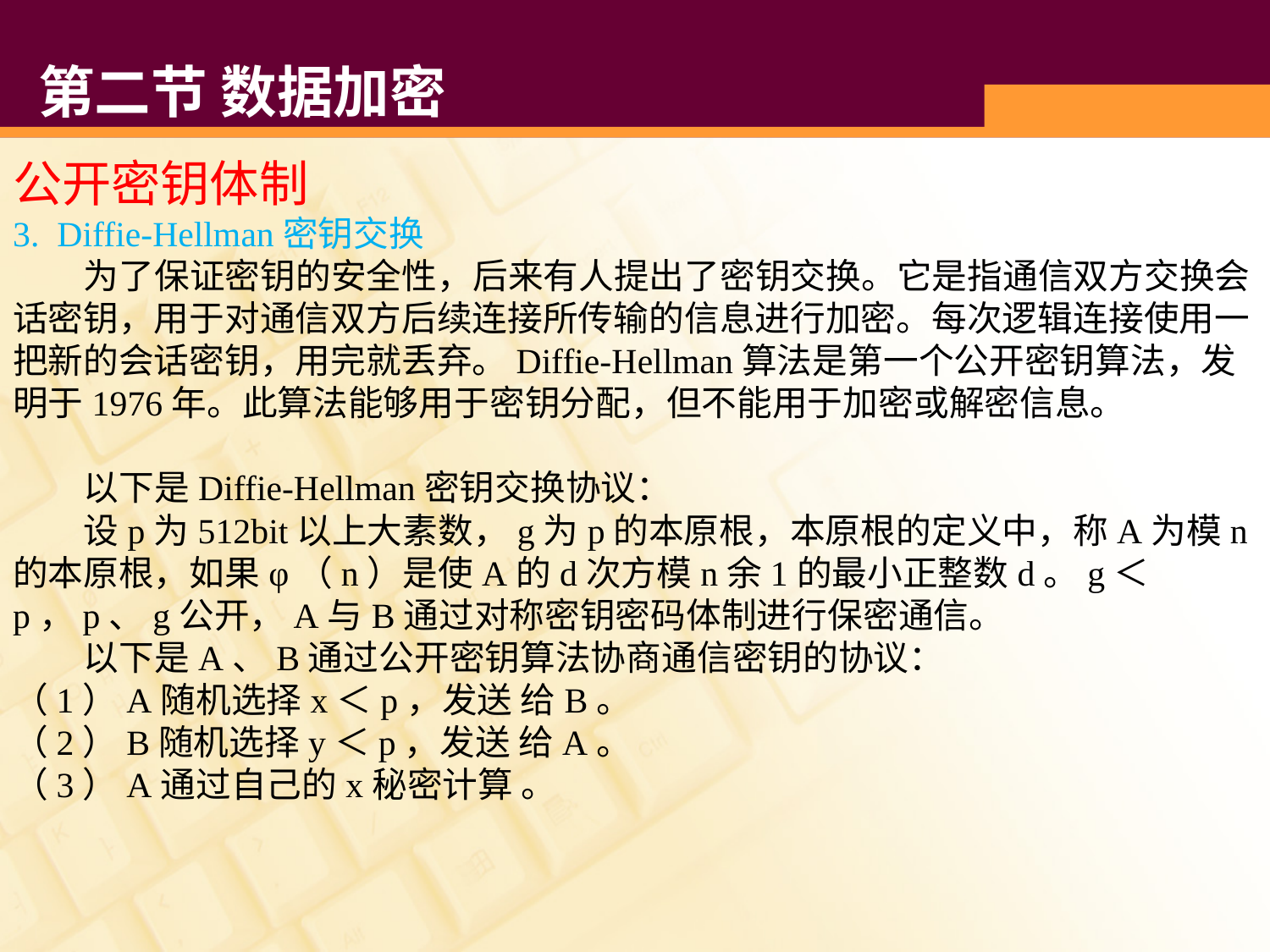

# 第二节 数据加密
公开密钥体制
3.  Diffie-Hellman密钥交换
        为了保证密钥的安全性，后来有人提出了密钥交换。它是指通信双方交换会话密钥，用于对通信双方后续连接所传输的信息进行加密。每次逻辑连接使用一把新的会话密钥，用完就丢弃。Diffie-Hellman算法是第一个公开密钥算法，发明于1976年。此算法能够用于密钥分配，但不能用于加密或解密信息。

        以下是Diffie-Hellman密钥交换协议：
        设p为512bit以上大素数，g为p的本原根，本原根的定义中，称A为模n的本原根，如果φ（n）是使A的d次方模n余1的最小正整数d。g＜p，p、g公开，A与B通过对称密钥密码体制进行保密通信。
        以下是A、B通过公开密钥算法协商通信密钥的协议：
（1）A随机选择x＜p，发送 给B。
（2）B随机选择y＜p，发送 给A。
（3）A通过自己的x秘密计算 。